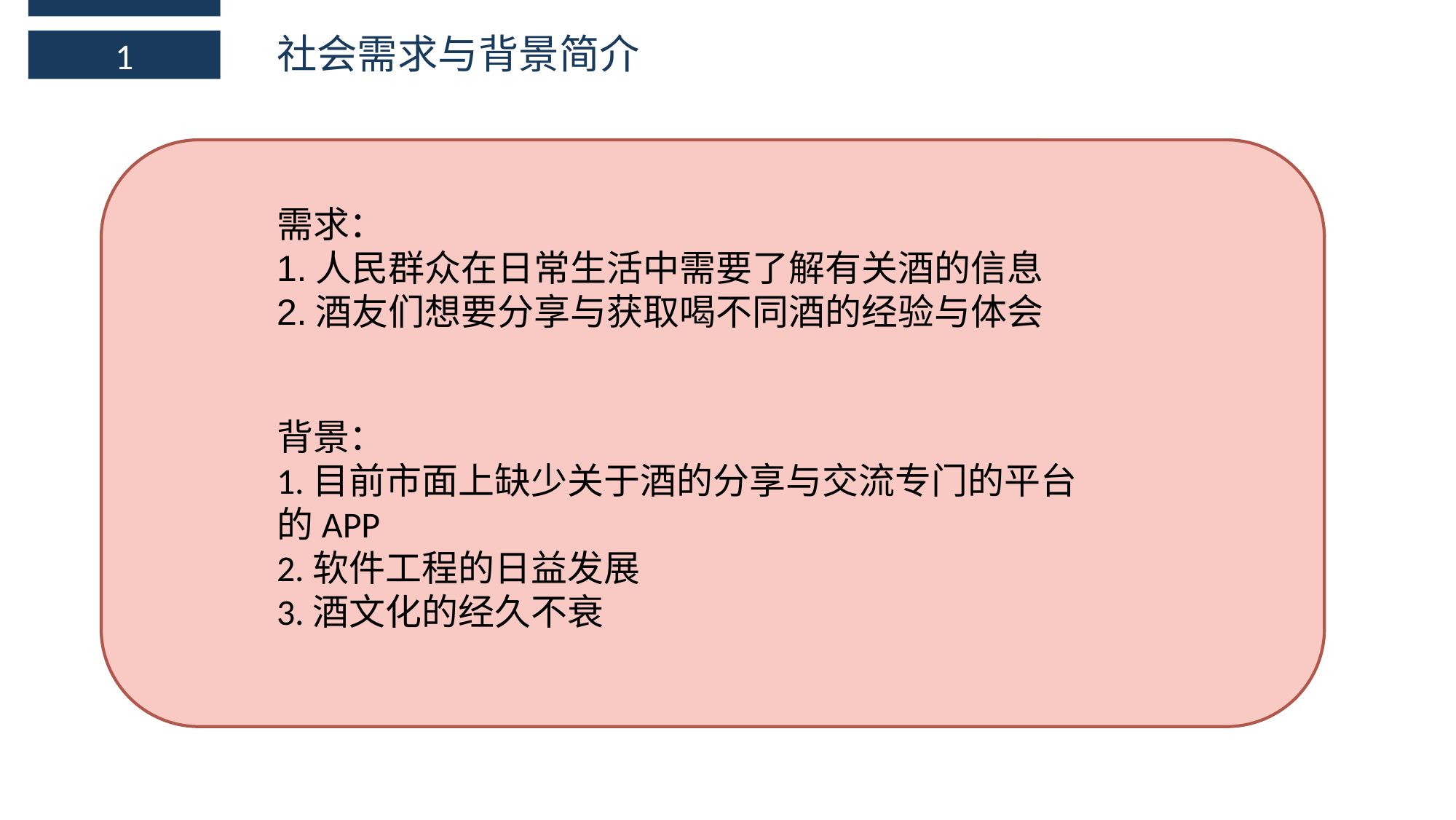

社会需求与背景简介
1

需求：
1.人民群众在日常生活中需要了解有关酒的信息
2.酒友们想要分享与获取喝不同酒的经验与体会
背景：
1.目前市面上缺少关于酒的分享与交流专门的平台的APP
2.软件工程的日益发展
3.酒文化的经久不衰